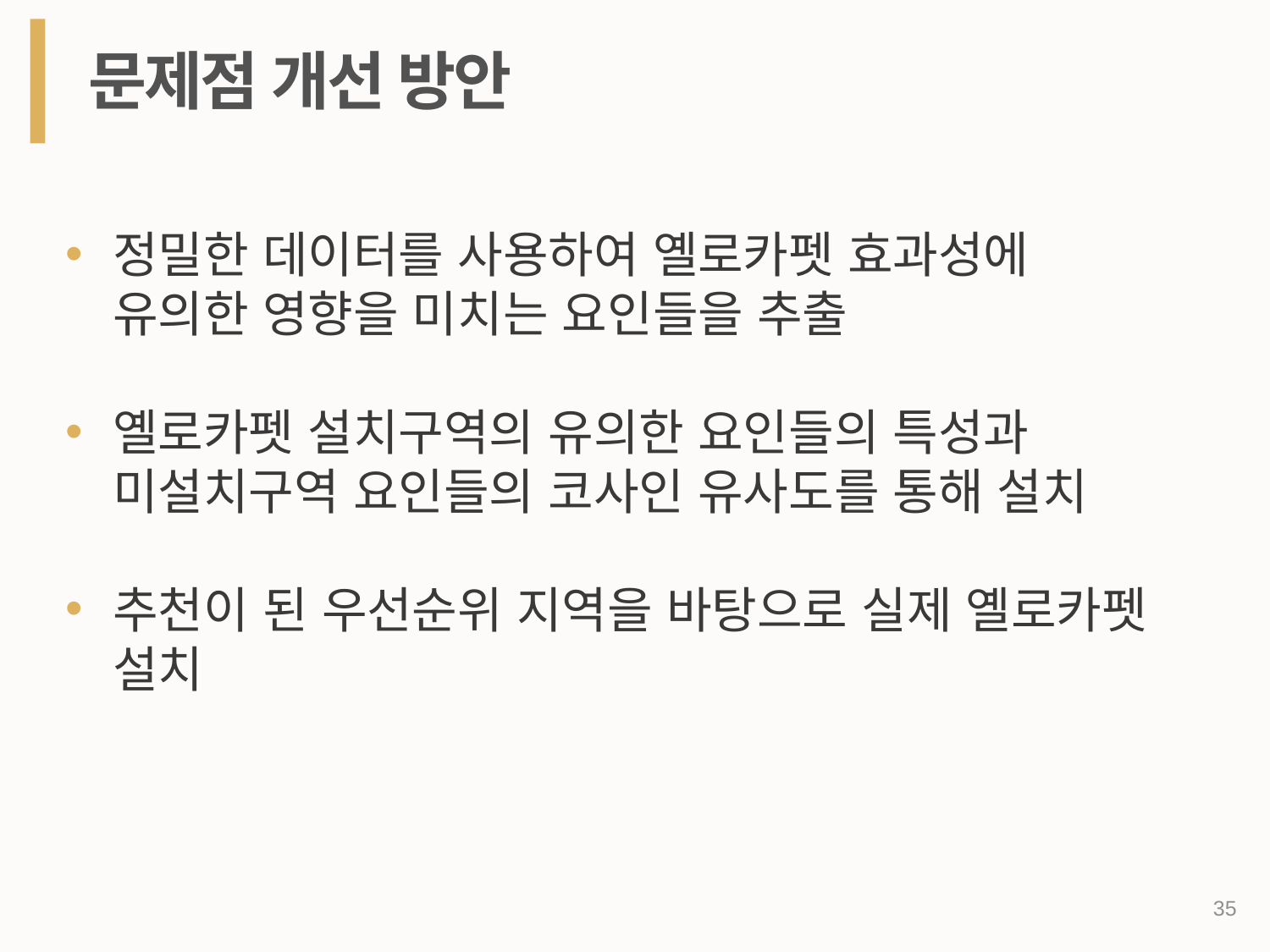

문제점 개선 방안
정밀한 데이터를 사용하여 옐로카펫 효과성에
유의한 영향을 미치는 요인들을 추출

옐로카펫 설치구역의 유의한 요인들의 특성과
미설치구역 요인들의 코사인 유사도를 통해 설치

추천이 된 우선순위 지역을 바탕으로 실제 옐로카펫 설치
35